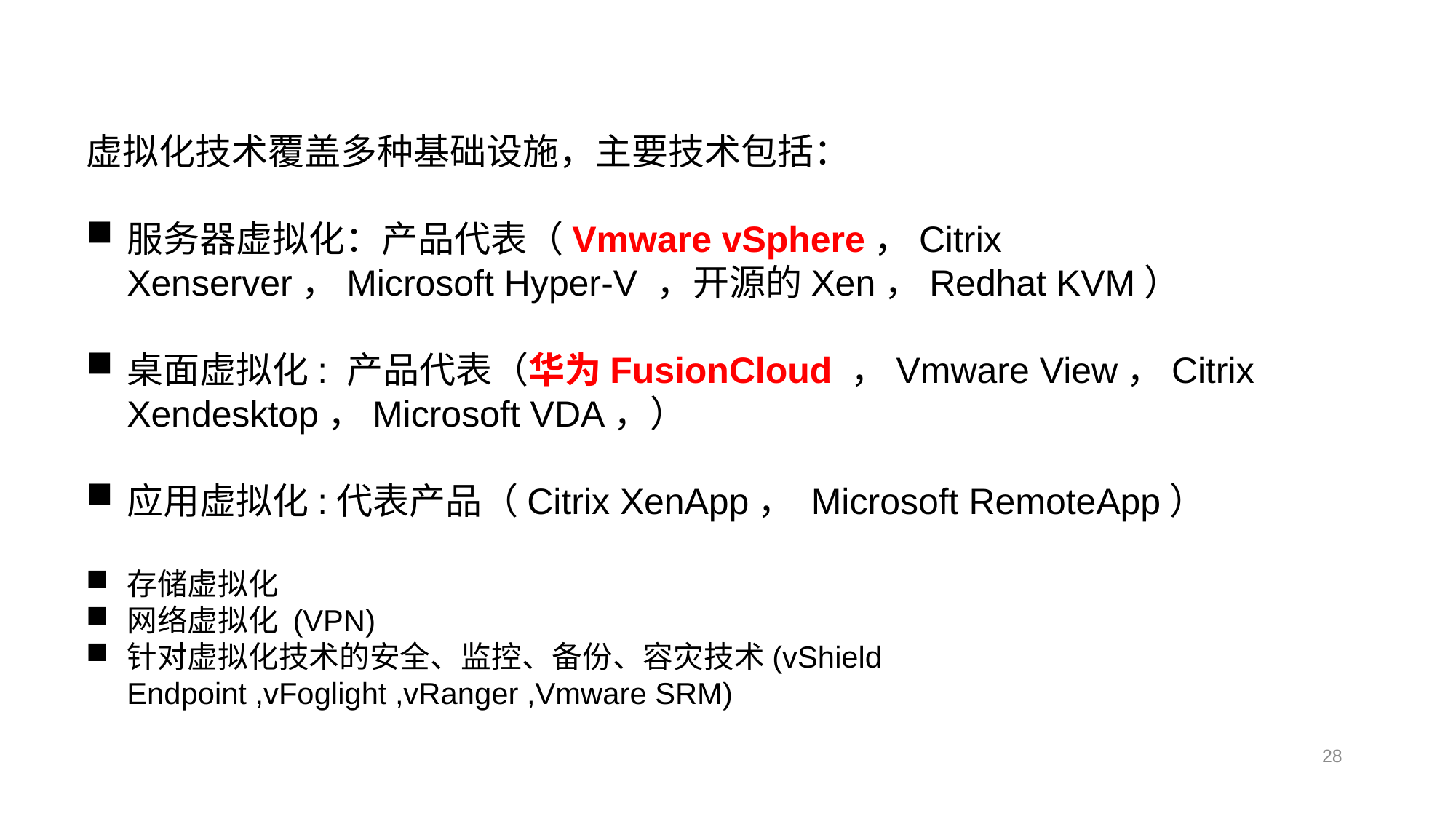

虚拟化技术覆盖多种基础设施，主要技术包括：

服务器虚拟化：产品代表（Vmware vSphere，Citrix Xenserver，Microsoft Hyper-V ，开源的Xen，Redhat KVM）

桌面虚拟化: 产品代表（华为FusionCloud ，Vmware View，Citrix Xendesktop，Microsoft VDA，）

应用虚拟化:代表产品（Citrix XenApp， Microsoft RemoteApp）

存储虚拟化
网络虚拟化 (VPN)
针对虚拟化技术的安全、监控、备份、容灾技术(vShield Endpoint ,vFoglight ,vRanger ,Vmware SRM)
28